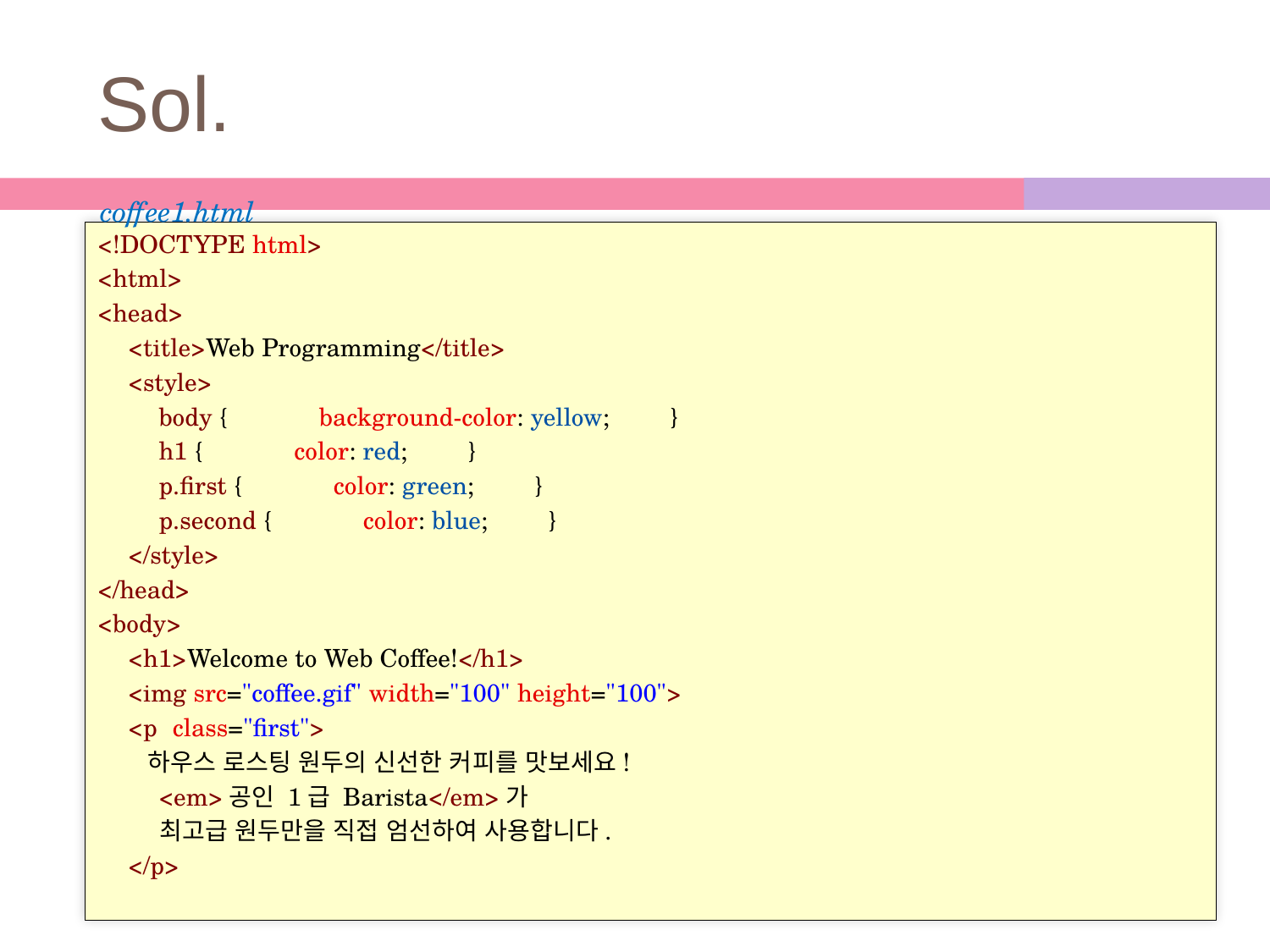

# Sol.
coffee1.html
<!DOCTYPE html>
<html>
<head>
    <title>Web Programming</title>
    <style>
        body {            background-color: yellow;        }
        h1 {            color: red;        }
        p.first {            color: green;        }
        p.second {            color: blue;        }
    </style>
</head>
<body>
    <h1>Welcome to Web Coffee!</h1>
    <img src="coffee.gif" width="100" height="100">
    <p  class="first">
        하우스 로스팅 원두의 신선한 커피를 맛보세요!
        <em>공인 1급 Barista</em>가
        최고급 원두만을 직접 엄선하여 사용합니다.
    </p>